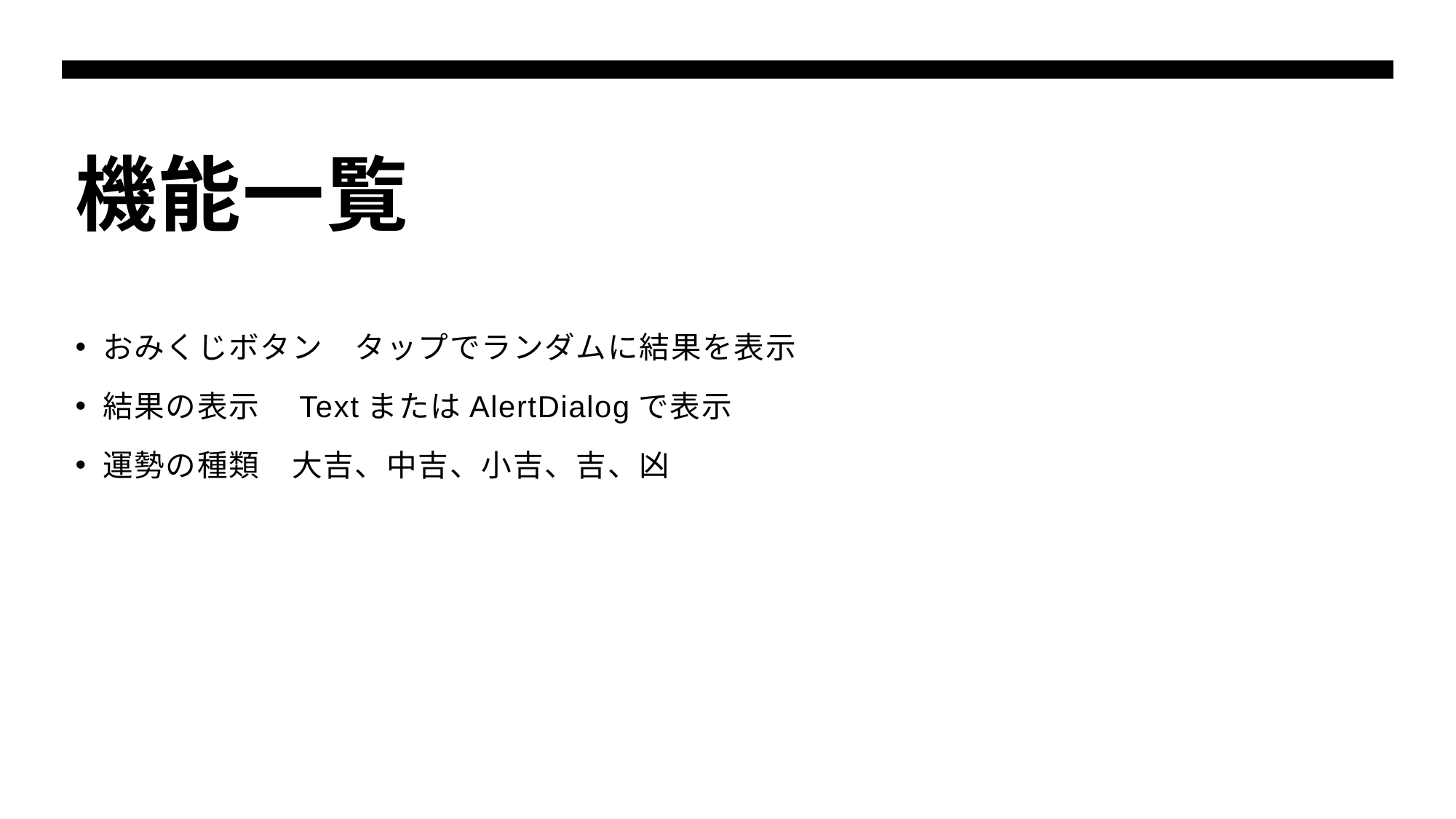

# 機能一覧
おみくじボタン　タップでランダムに結果を表示
結果の表示　TextまたはAlertDialogで表示
運勢の種類　大吉、中吉、小吉、吉、凶